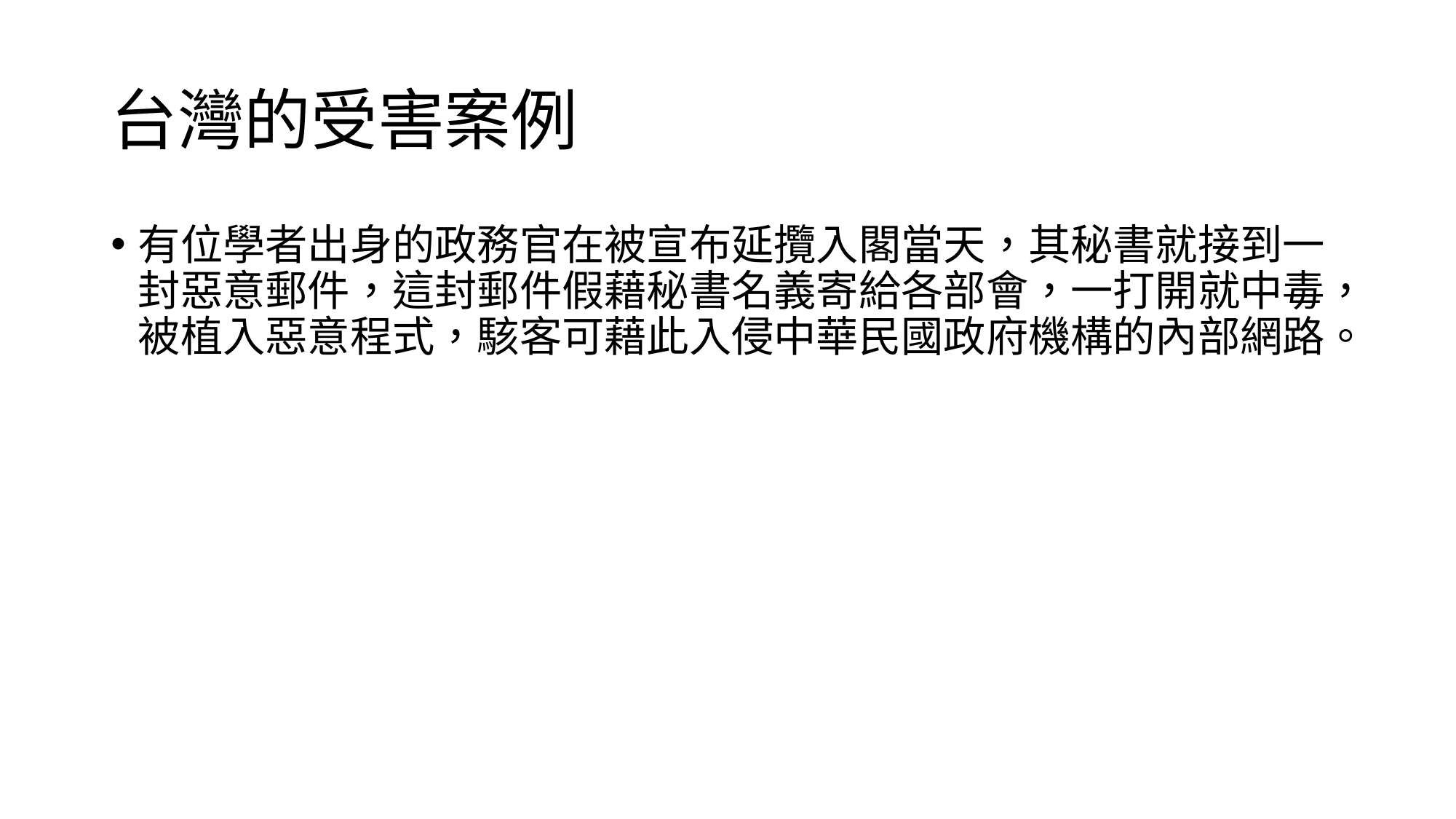

# 台灣的受害案例
有位學者出身的政務官在被宣布延攬入閣當天，其秘書就接到一封惡意郵件，這封郵件假藉秘書名義寄給各部會，一打開就中毒，被植入惡意程式，駭客可藉此入侵中華民國政府機構的內部網路。